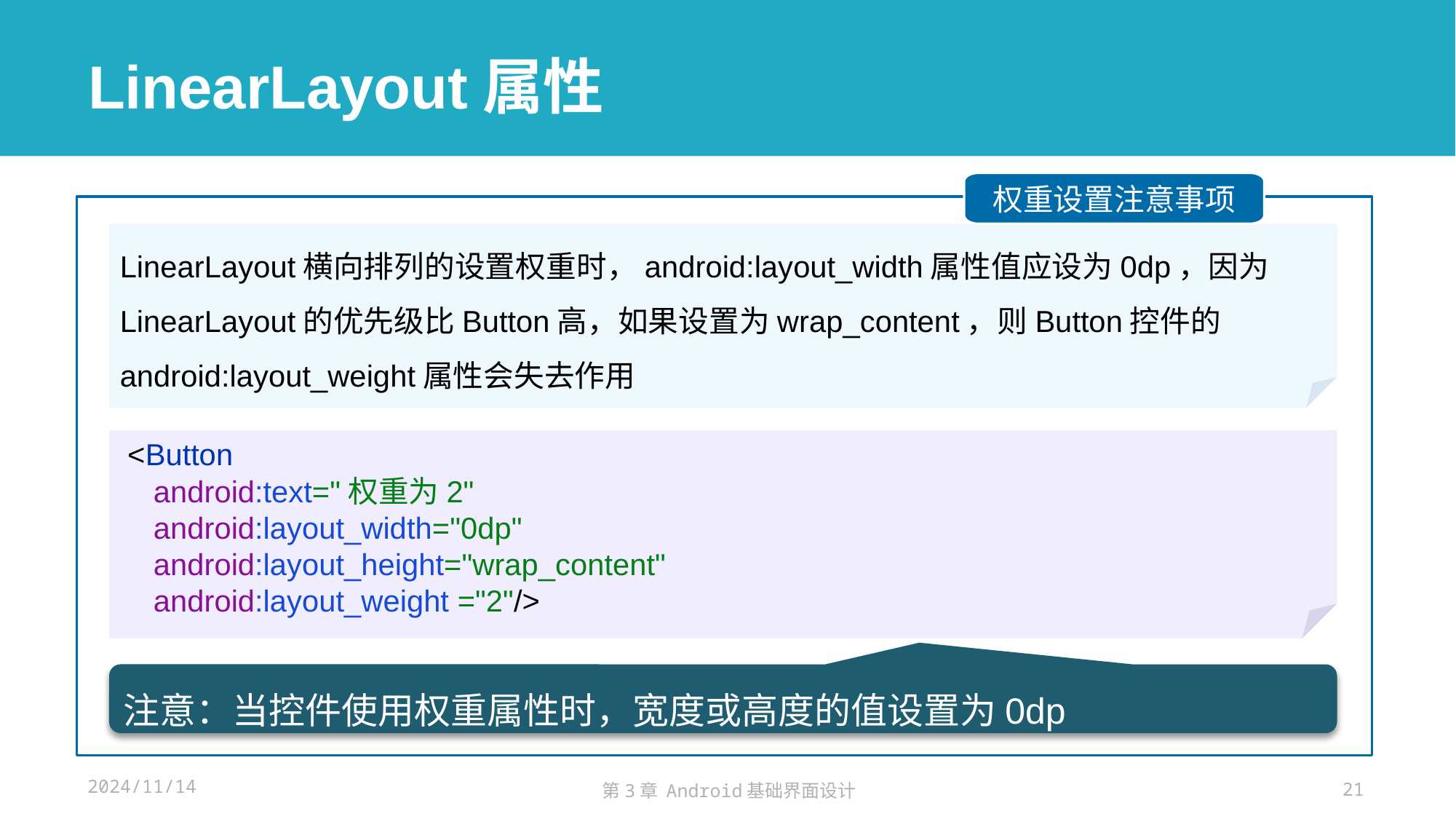

# LinearLayout属性
权重设置注意事项

LinearLayout横向排列的设置权重时，android:layout_width属性值应设为0dp，因为LinearLayout的优先级比Button高，如果设置为wrap_content，则Button控件的android:layout_weight属性会失去作用
 <Button
    android:text="权重为2"
    android:layout_width="0dp"
    android:layout_height="wrap_content"
    android:layout_weight ="2"/>
注意：当控件使用权重属性时，宽度或高度的值设置为0dp
2024/11/14
第3章 Android基础界面设计
21